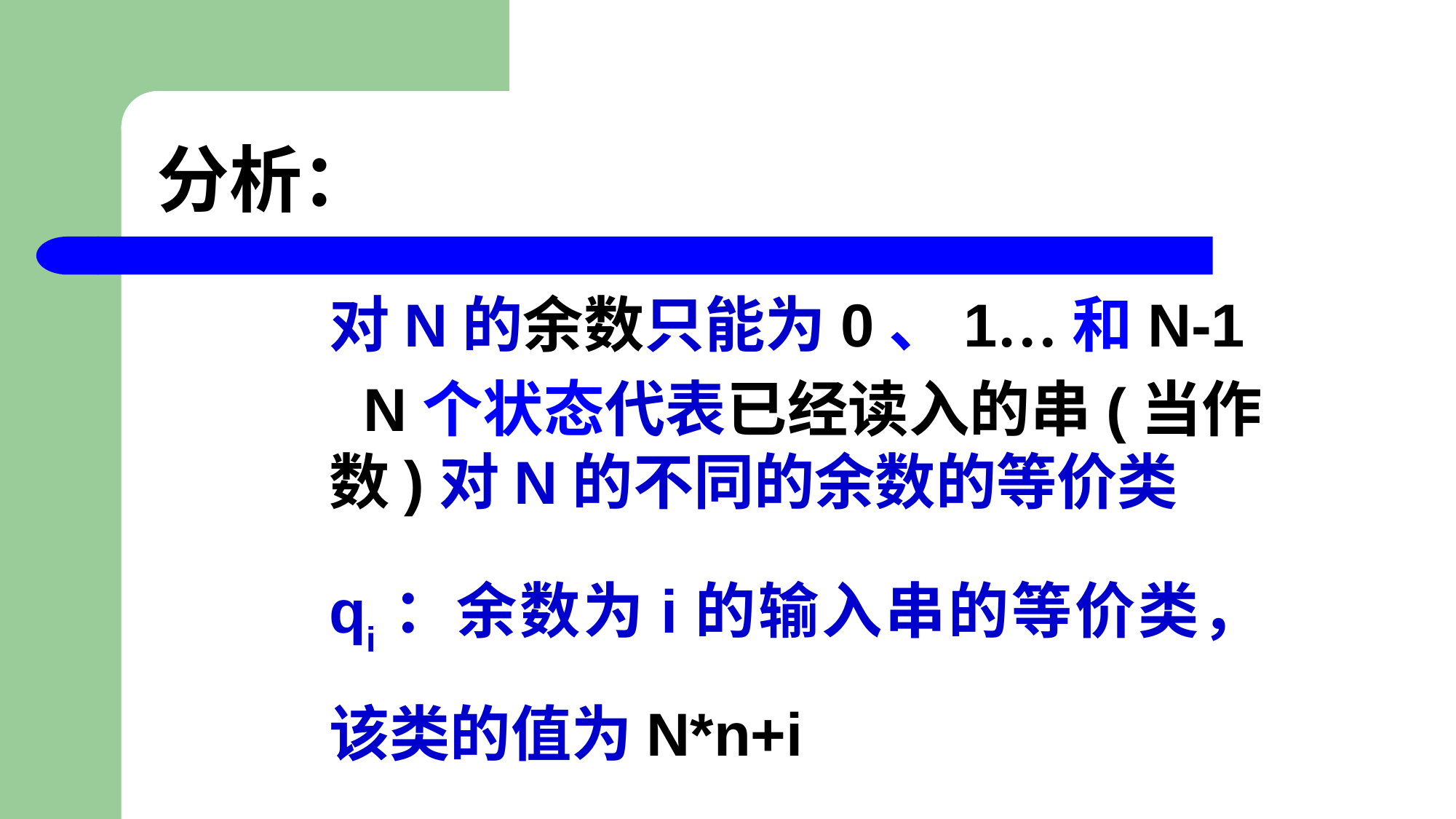

# 分析：
对N的余数只能为0、1…和N-1
  N个状态代表已经读入的串(当作数)对N的不同的余数的等价类
qi：余数为i的输入串的等价类，该类的值为N*n+i